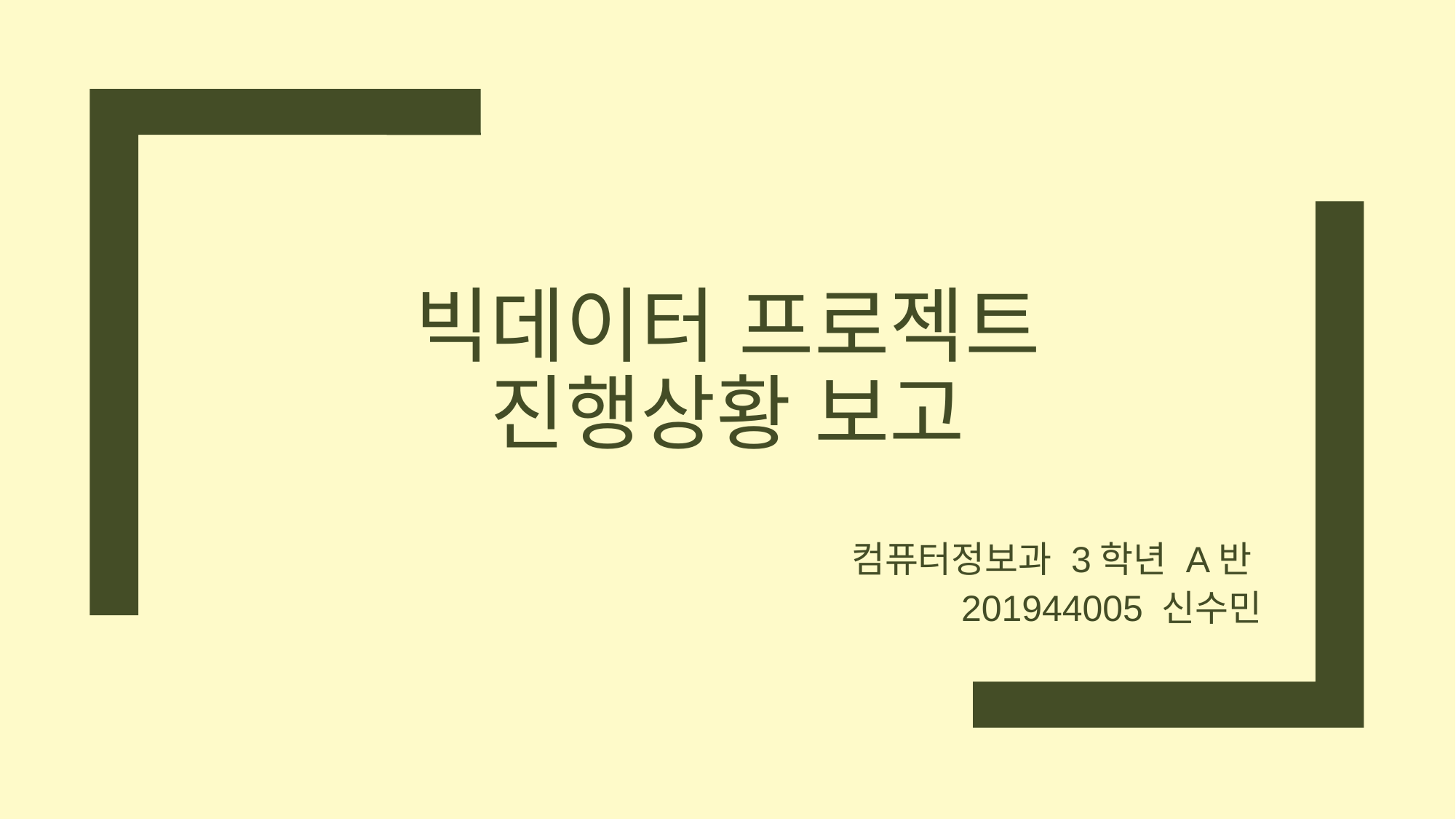

# 빅데이터 프로젝트 진행상황 보고
컴퓨터정보과 3학년 A반
201944005 신수민